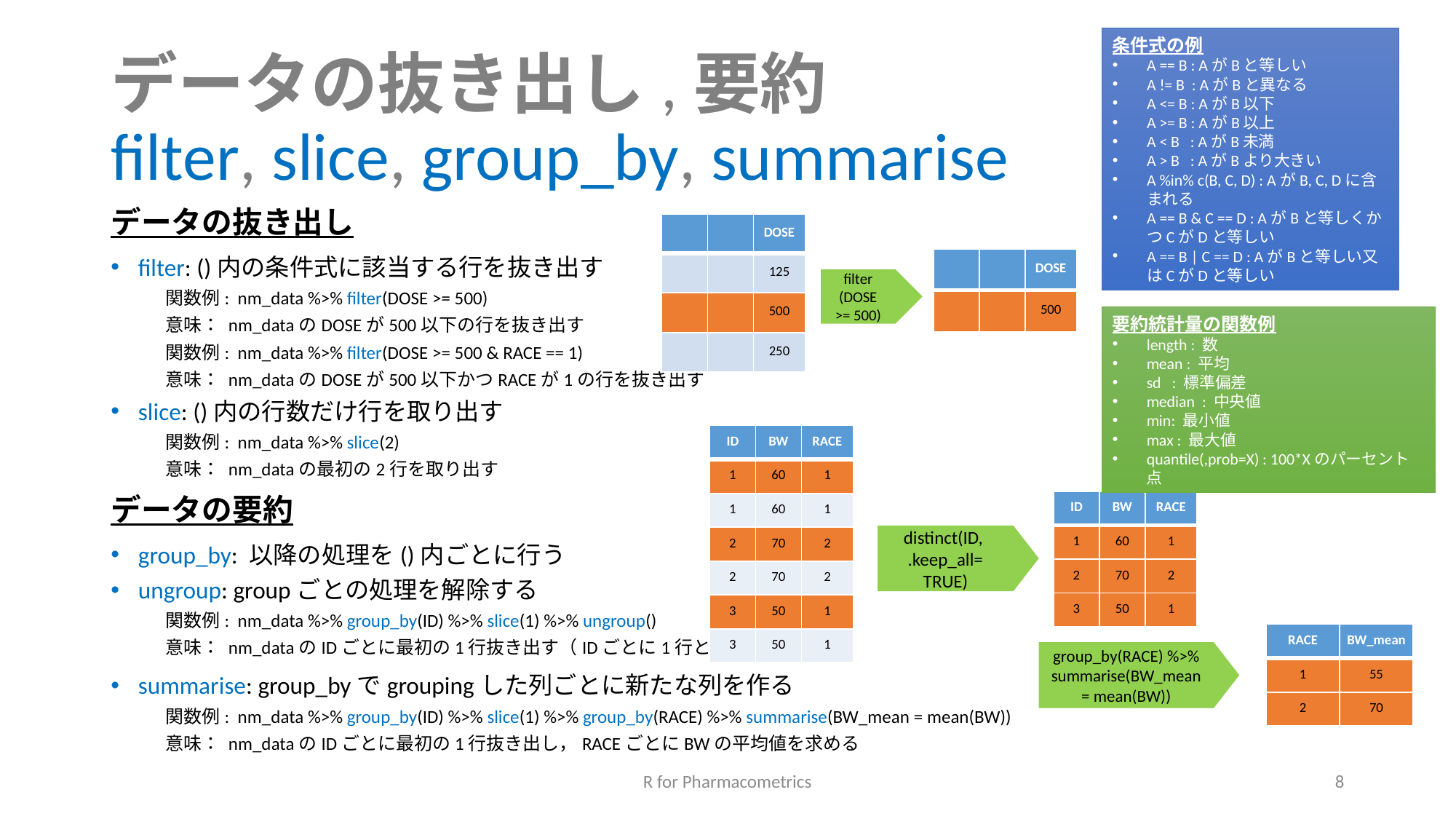

条件式の例
A == B : AがBと等しい
A != B  : AがBと異なる
A <= B : AがB以下
A >= B : AがB以上
A < B   : AがB未満
A > B   : AがBより大きい
A %in% c(B, C, D) : AがB, C, Dに含まれる
A == B & C == D : AがBと等しくかつCがDと等しい
A == B | C == D : AがBと等しい又はCがDと等しい
# データの抜き出し,要約 filter, slice, group_by, summarise
データの抜き出し
filter: ()内の条件式に該当する行を抜き出す
関数例:  nm_data %>% filter(DOSE >= 500)
意味： nm_dataのDOSEが500以下の行を抜き出す
関数例:  nm_data %>% filter(DOSE >= 500 & RACE == 1)
意味： nm_dataのDOSEが500以下かつRACEが1の行を抜き出す
slice: ()内の行数だけ行を取り出す
関数例:  nm_data %>% slice(2)
意味： nm_dataの最初の2行を取り出す
データの要約
group_by: 以降の処理を()内ごとに行う
ungroup: groupごとの処理を解除する
関数例:  nm_data %>% group_by(ID) %>% slice(1) %>% ungroup()
意味： nm_dataのIDごとに最初の1行抜き出す（IDごとに1行とする）
summarise: group_byでgroupingした列ごとに新たな列を作る
関数例:  nm_data %>% group_by(ID) %>% slice(1) %>% group_by(RACE) %>% summarise(BW_mean = mean(BW))
意味： nm_dataのIDごとに最初の1行抜き出し，RACEごとにBWの平均値を求める

|  |  | DOSE |
| --- | --- | --- |
|  |  | 125 |
|  |  | 500 |
|  |  | 250 |
|  |  | DOSE |
| --- | --- | --- |
|  |  | 500 |
filter
(DOSE >= 500)
要約統計量の関数例
length : 数
mean : 平均
sd   : 標準偏差
median  : 中央値
min: 最小値
max : 最大値
quantile(,prob=X) : 100*Xのパーセント点
| ID | BW | RACE |
| --- | --- | --- |
| 1 | 60 | 1 |
| 1 | 60 | 1 |
| 2 | 70 | 2 |
| 2 | 70 | 2 |
| 3 | 50 | 1 |
| 3 | 50 | 1 |
| ID | BW | RACE |
| --- | --- | --- |
| 1 | 60 | 1 |
| 2 | 70 | 2 |
| 3 | 50 | 1 |
distinct(ID,
.keep_all=
TRUE)
| RACE | BW\_mean |
| --- | --- |
| 1 | 55 |
| 2 | 70 |
group_by(RACE) %>% summarise(BW_mean = mean(BW))
R for Pharmacometrics
8